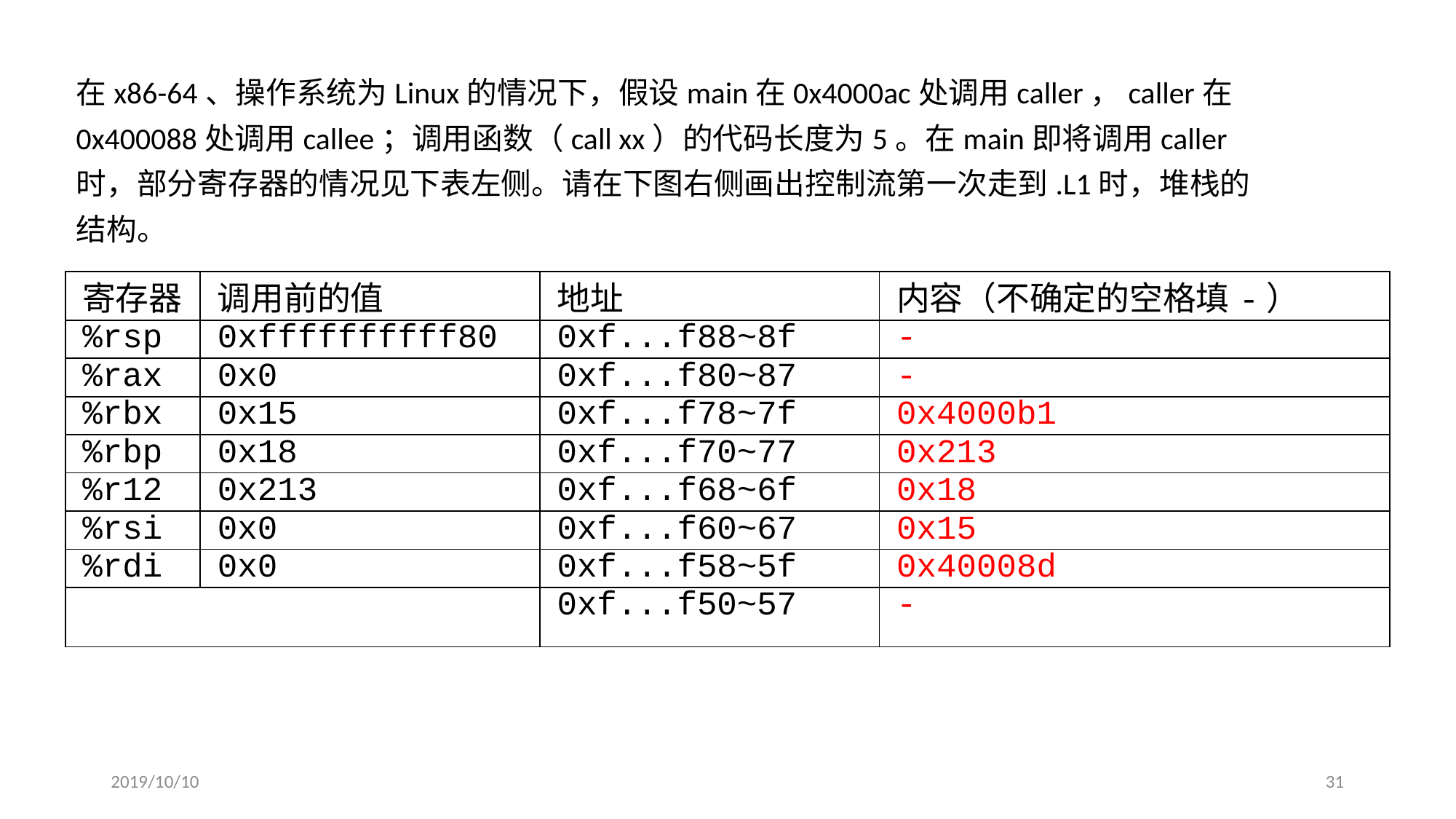

在x86-64、操作系统为Linux的情况下，假设main在0x4000ac处调用caller，caller在0x400088处调用callee；调用函数（call xx）的代码长度为5。在main即将调用caller时，部分寄存器的情况见下表左侧。请在下图右侧画出控制流第一次走到.L1时，堆栈的结构。
| 寄存器 | 调用前的值 | 地址 | 内容（不确定的空格填-） |
| --- | --- | --- | --- |
| %rsp | 0xffffffffff80 | 0xf...f88~8f | - |
| %rax | 0x0 | 0xf...f80~87 | - |
| %rbx | 0x15 | 0xf...f78~7f | 0x4000b1 |
| %rbp | 0x18 | 0xf...f70~77 | 0x213 |
| %r12 | 0x213 | 0xf...f68~6f | 0x18 |
| %rsi | 0x0 | 0xf...f60~67 | 0x15 |
| %rdi | 0x0 | 0xf...f58~5f | 0x40008d |
|  |  | 0xf...f50~57 | - |
2019/10/10
31